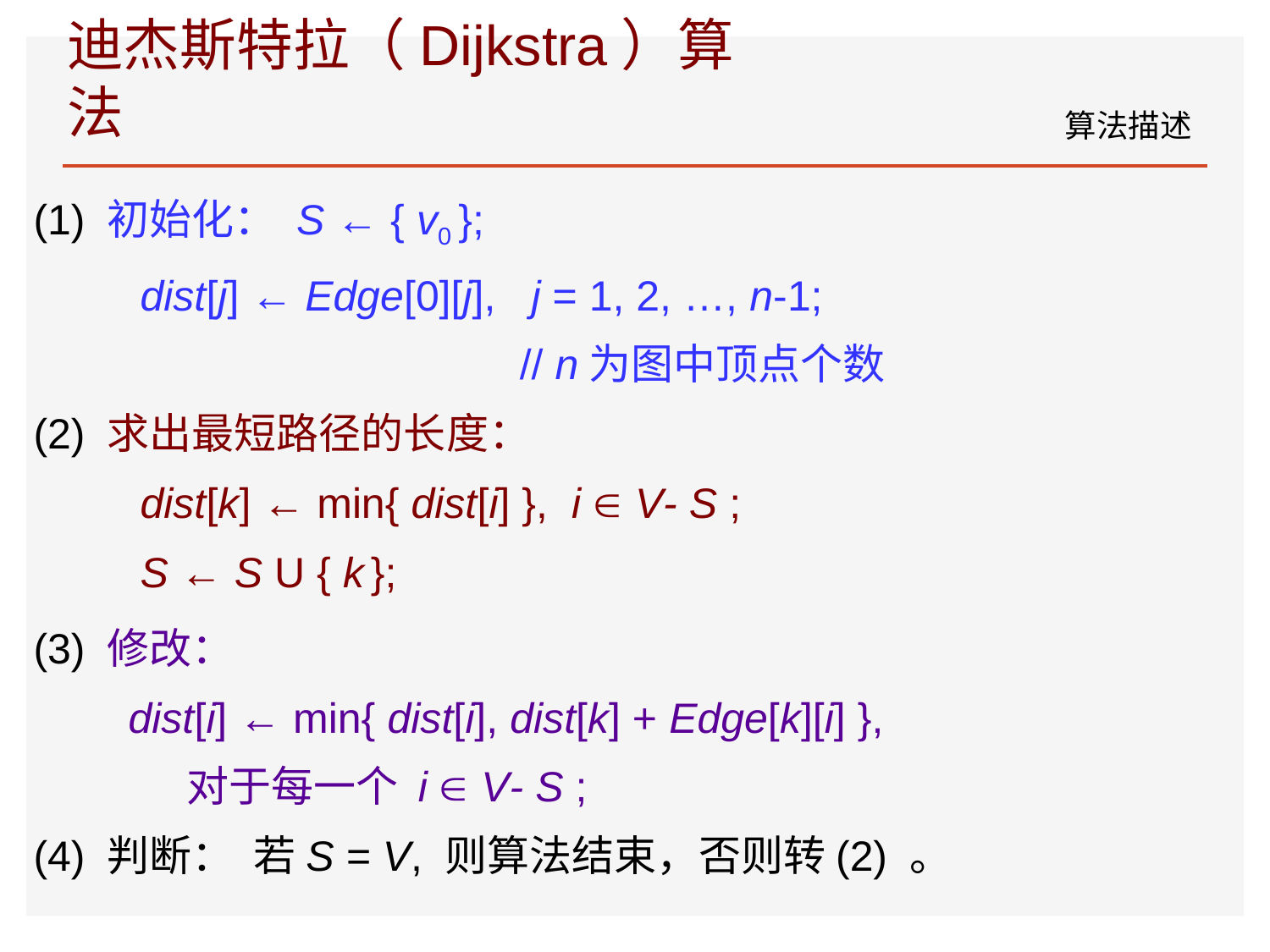

# 迪杰斯特拉（Dijkstra）算法
算法描述

(1) 初始化： S ← { v0 };
         dist[j] ← Edge[0][j],   j = 1, 2, …, n-1;
                                         // n为图中顶点个数
(2) 求出最短路径的长度：
         dist[k] ← min{ dist[i] },  i ∈ V- S ;
         S ← S U { k };
(3) 修改：
        dist[i] ← min{ dist[i], dist[k] + Edge[k][i] },
               对于每一个 i ∈ V- S ;
(4) 判断：  若S = V, 则算法结束，否则转(2) 。